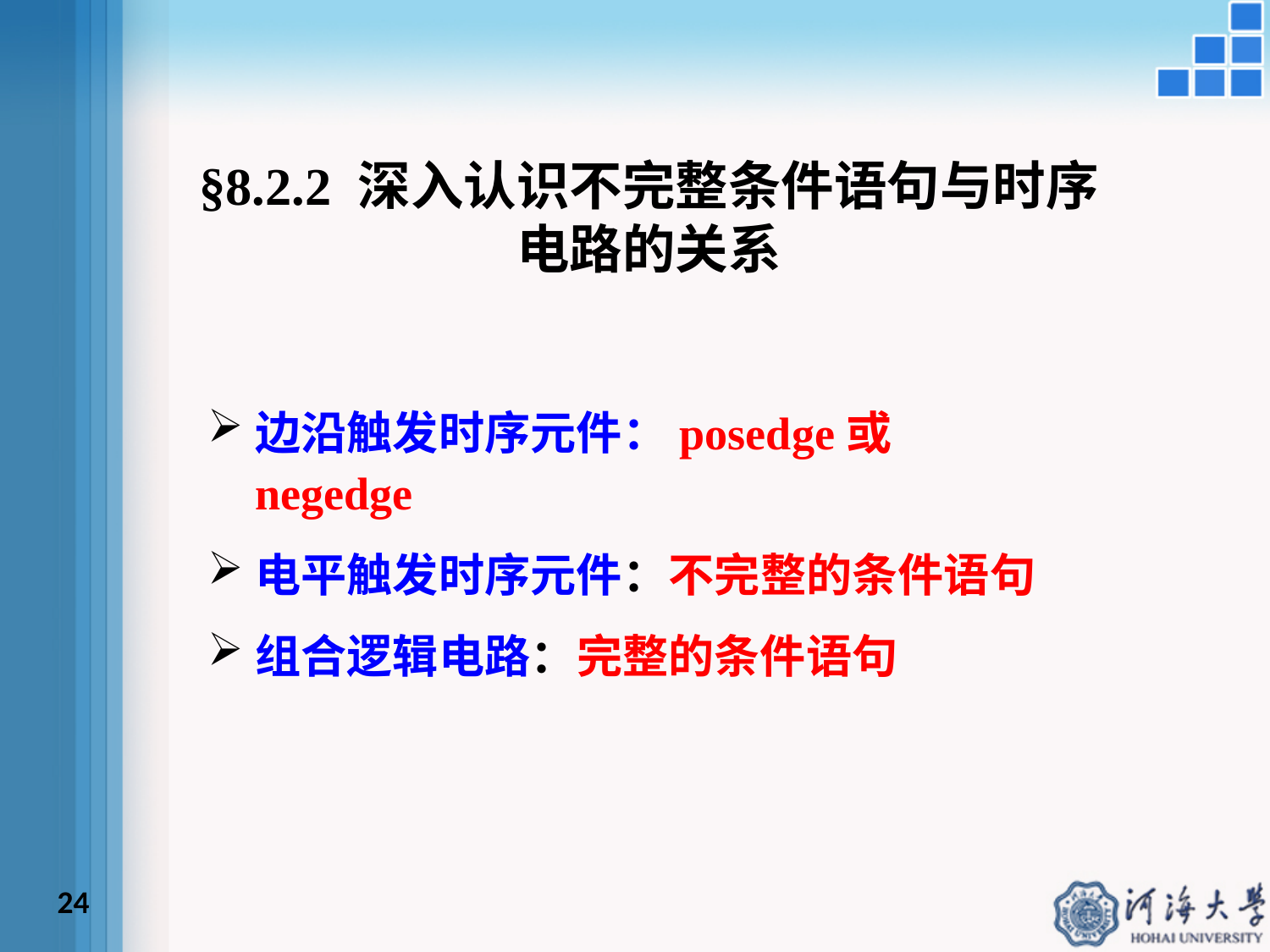

§8.2.2 深入认识不完整条件语句与时序电路的关系
边沿触发时序元件：posedge或negedge
电平触发时序元件：不完整的条件语句
组合逻辑电路：完整的条件语句
24